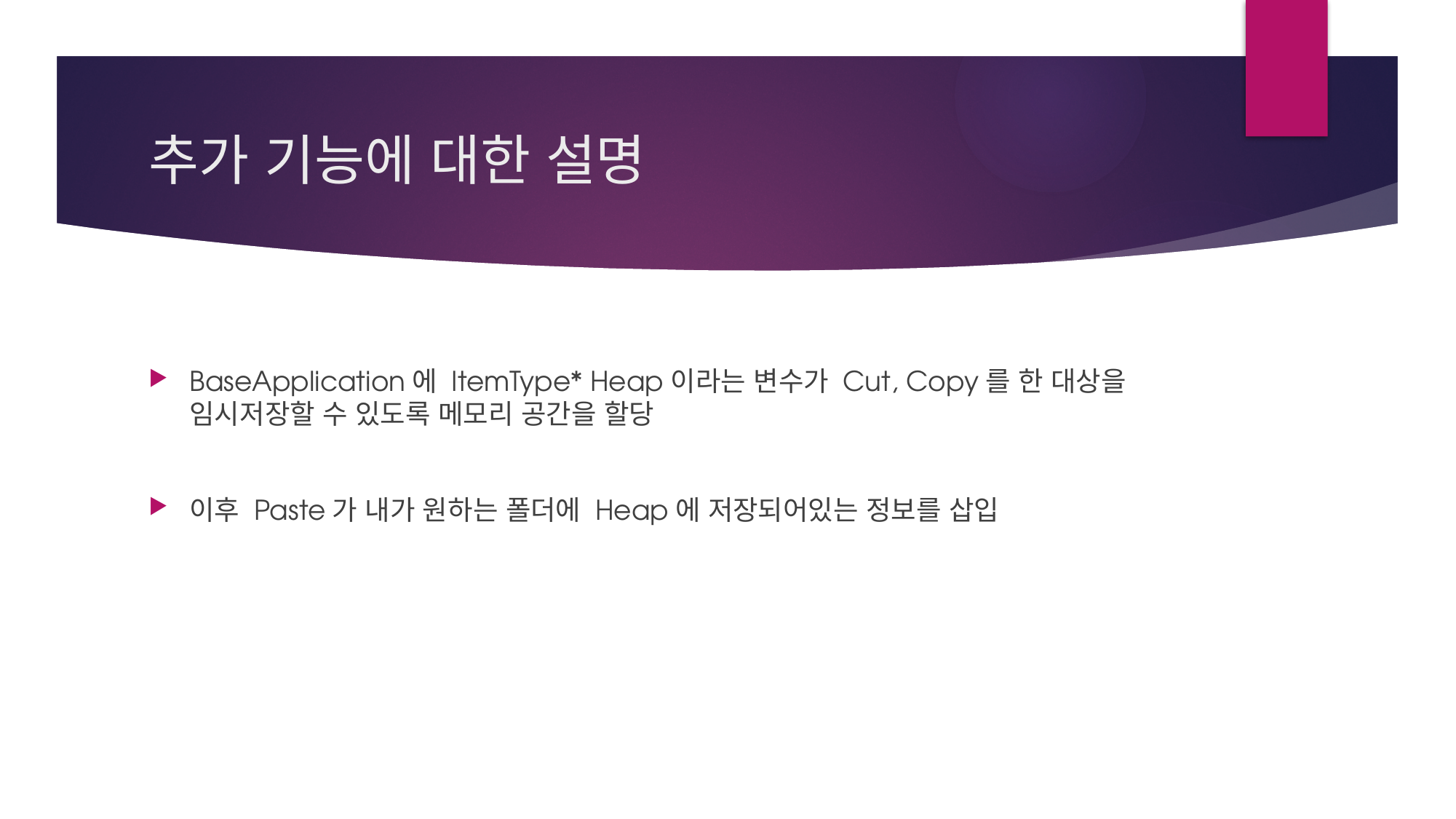

# 추가 기능에 대한 설명

BaseApplication에 ItemType* Heap이라는 변수가 Cut, Copy를 한 대상을 임시저장할 수 있도록 메모리 공간을 할당

이후 Paste가 내가 원하는 폴더에 Heap에 저장되어있는 정보를 삽입